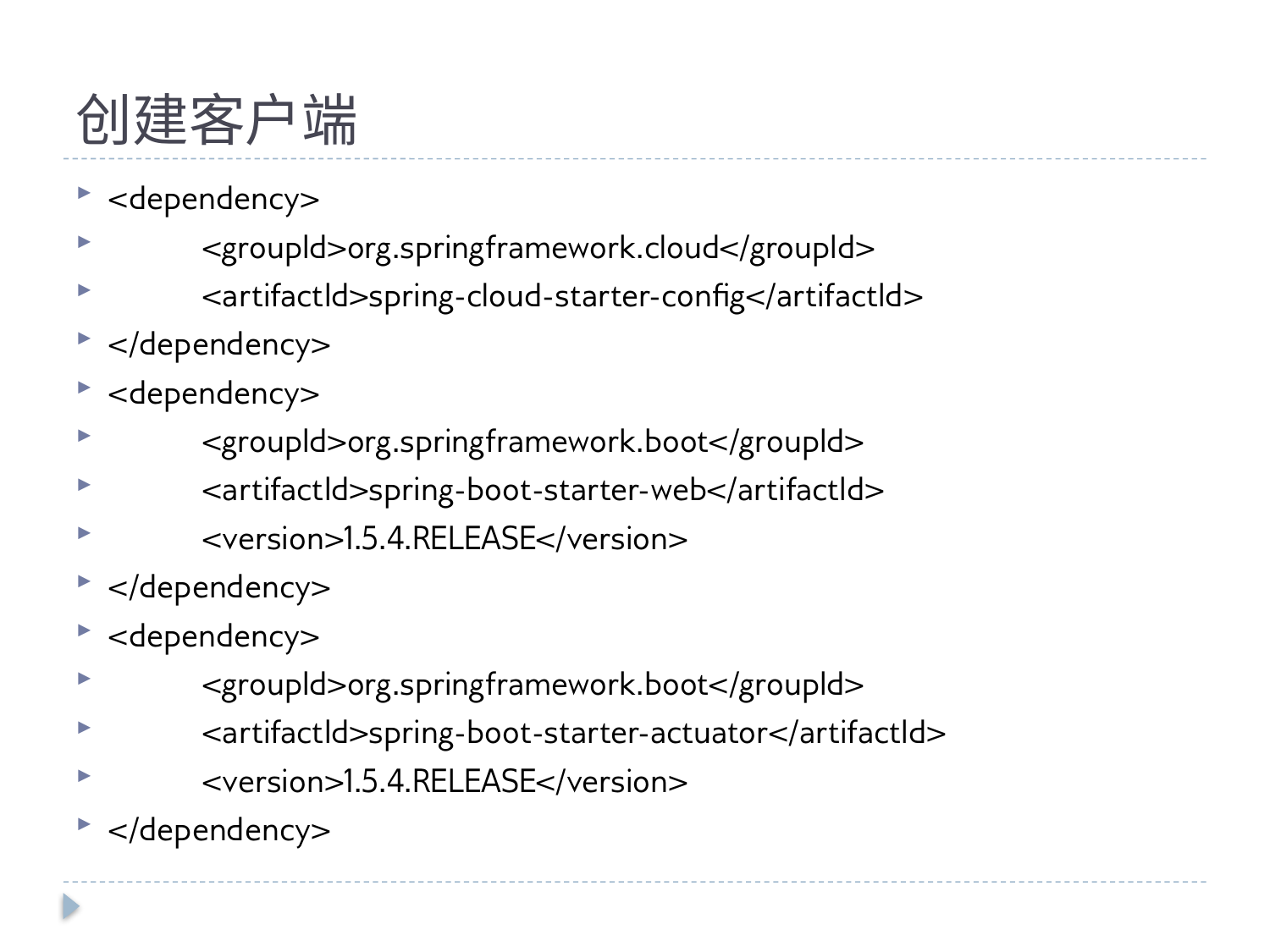

# 创建客户端
<dependency>
	<groupId>org.springframework.cloud</groupId>
	<artifactId>spring-cloud-starter-config</artifactId>
</dependency>
<dependency>
	<groupId>org.springframework.boot</groupId>
	<artifactId>spring-boot-starter-web</artifactId>
	<version>1.5.4.RELEASE</version>
</dependency>
<dependency>
	<groupId>org.springframework.boot</groupId>
	<artifactId>spring-boot-starter-actuator</artifactId>
	<version>1.5.4.RELEASE</version>
</dependency>